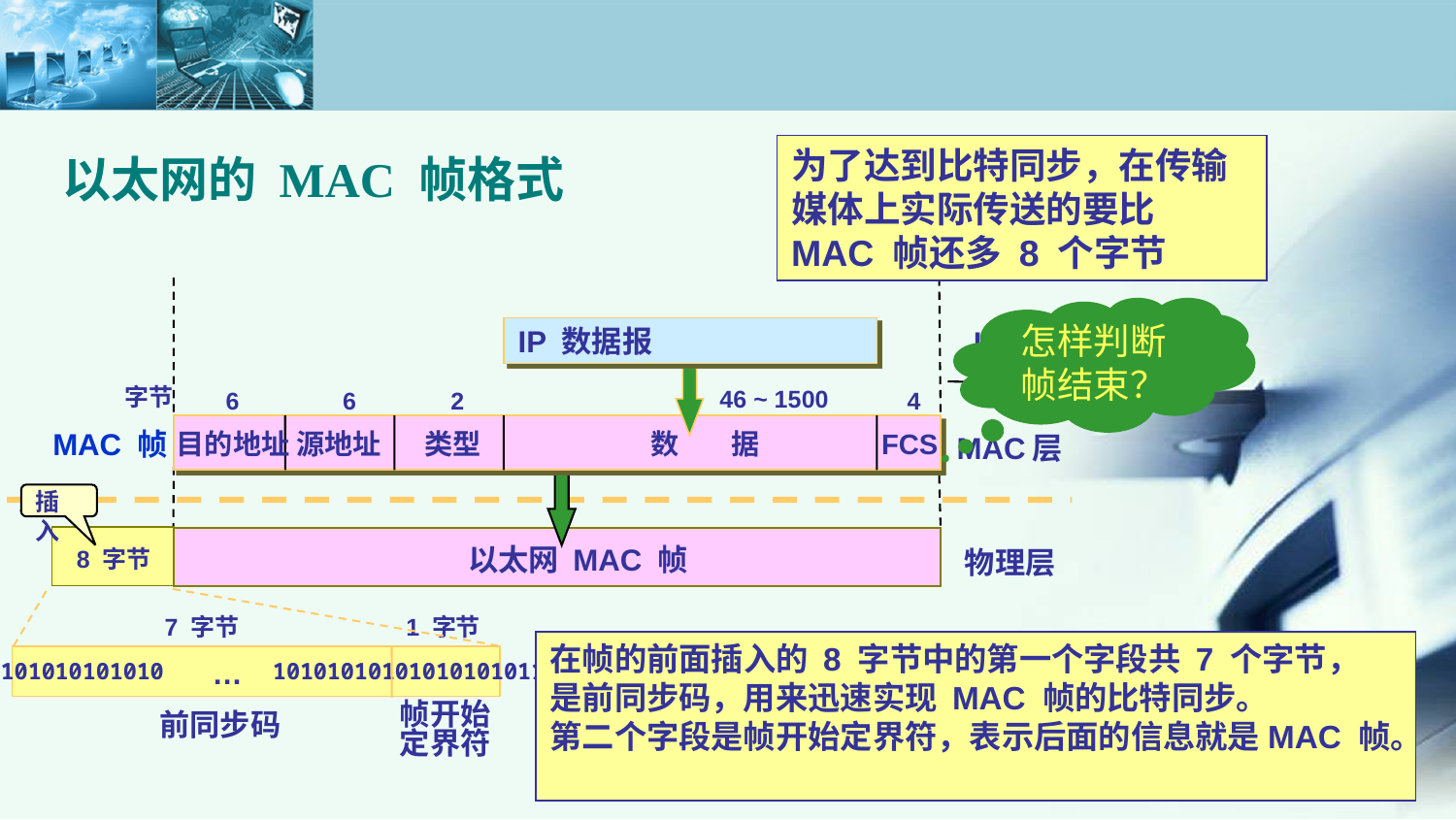

以太网的 MAC 帧格式
为了达到比特同步，在传输媒体上实际传送的要比 MAC 帧还多 8 个字节

怎样判断帧结束？
IP 数据报

IP层
字节
46 ~ 1500
6
6
2
4

MAC 帧
目的地址
源地址
类型
数        据
FCS
MAC层

插入

以太网 MAC 帧
物理层
8 字节

7 字节
1 字节
在帧的前面插入的 8 字节中的第一个字段共 7 个字节，
是前同步码，用来迅速实现 MAC 帧的比特同步。
第二个字段是帧开始定界符，表示后面的信息就是MAC 帧。

…
10101010101010        10101010101010101011
帧开始
定界符
前同步码